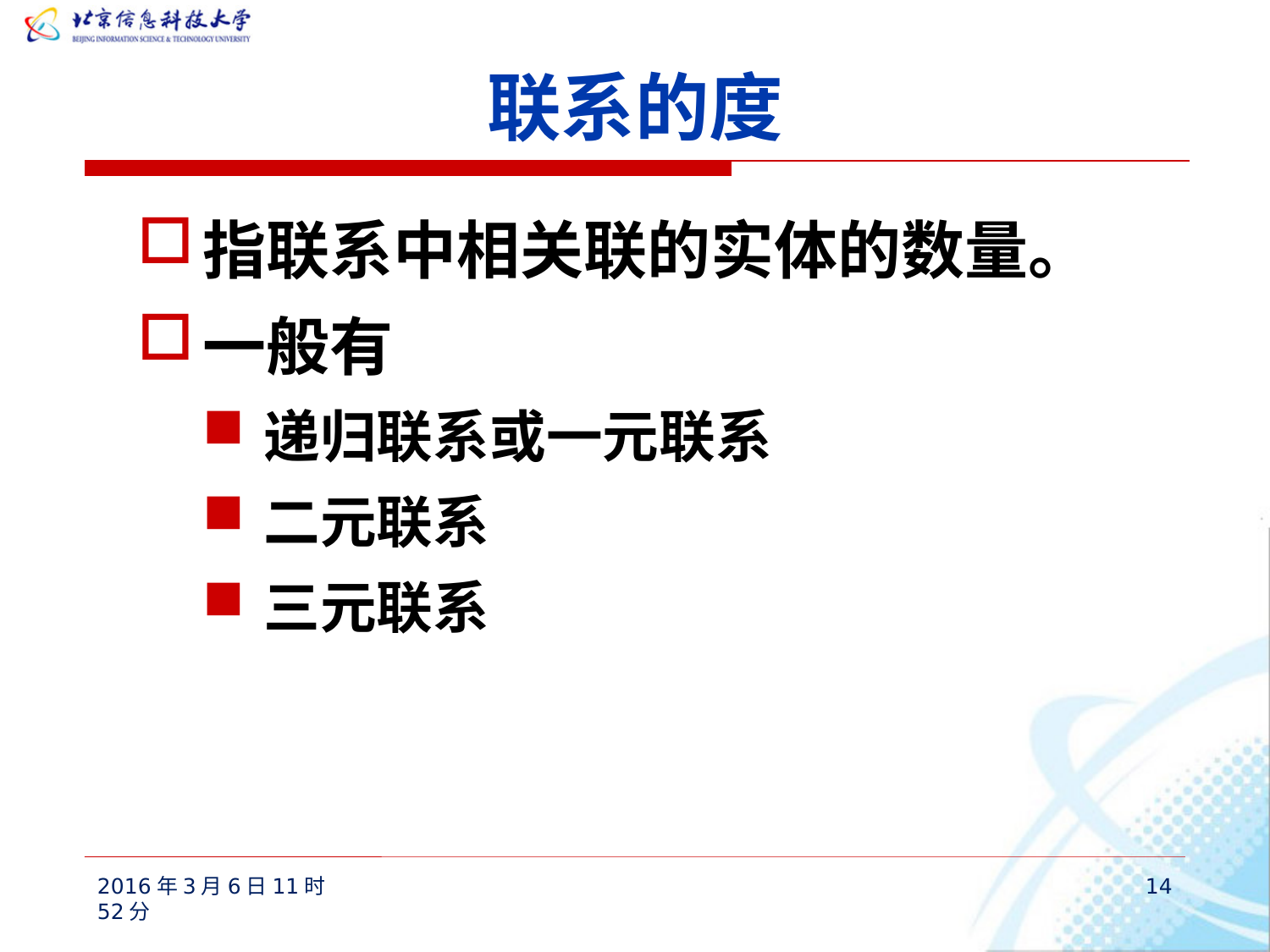

# 联系的度
指联系中相关联的实体的数量。
一般有
递归联系或一元联系
二元联系
三元联系
2016年3月6日11时52分
14